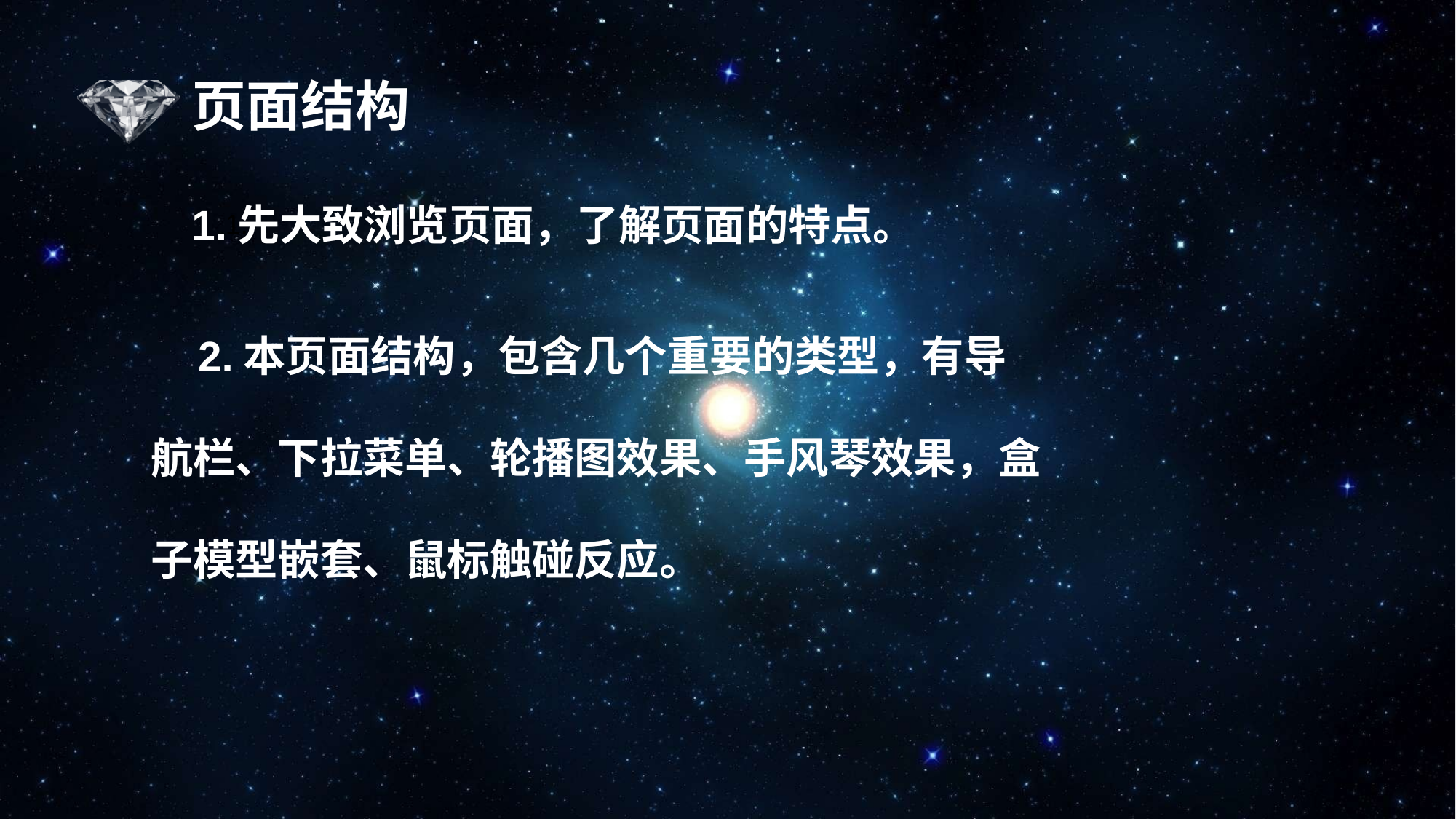

# 页面结构
1.先大致浏览页面，了解页面的特点。
1.

    2.本页面结构，包含几个重要的类型，有导航栏、下拉菜单、轮播图效果、手风琴效果，盒子模型嵌套、鼠标触碰反应。